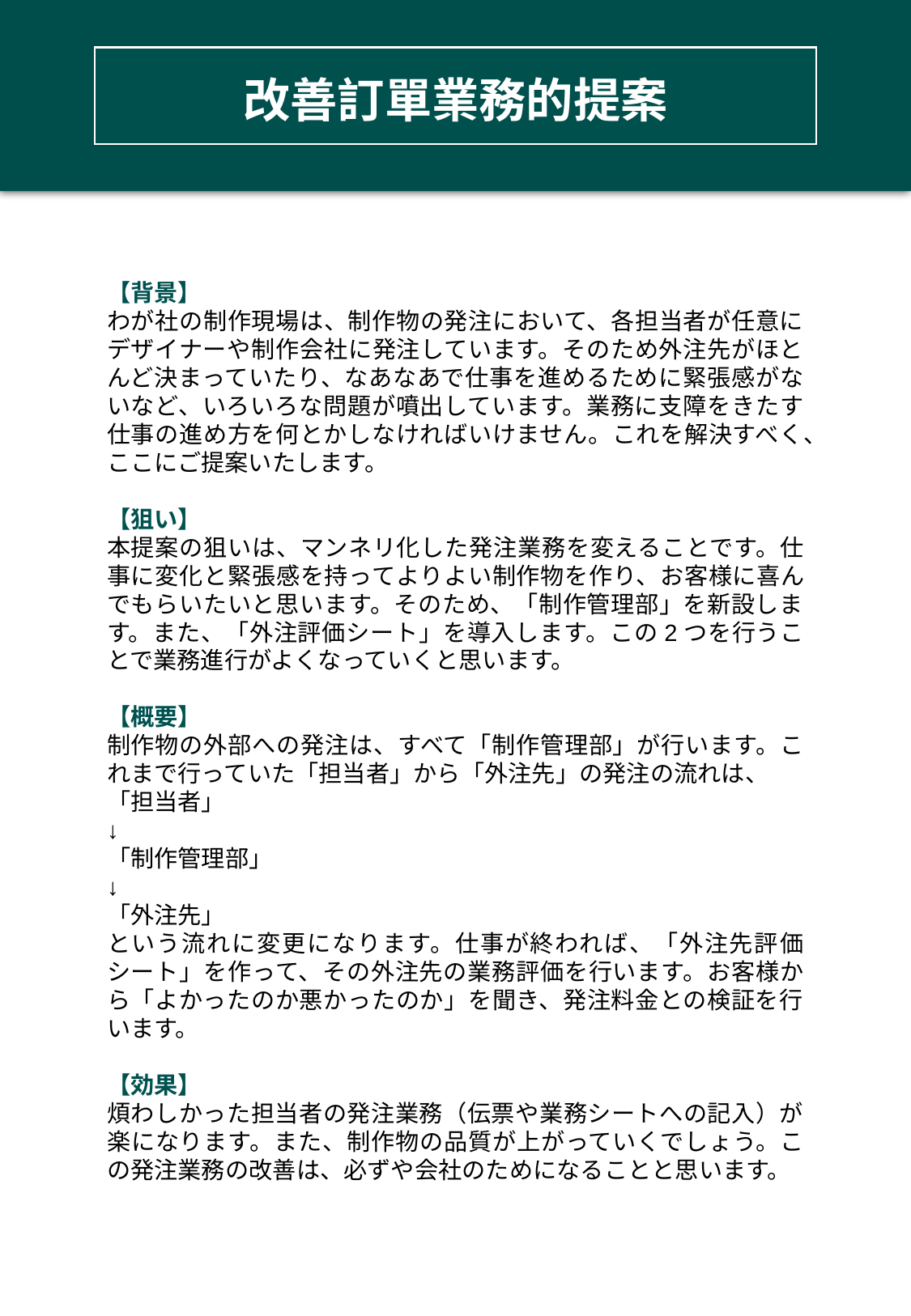

改善訂單業務的提案
【背景】
わが社の制作現場は、制作物の発注において、各担当者が任意にデザイナーや制作会社に発注しています。そのため外注先がほとんど決まっていたり、なあなあで仕事を進めるために緊張感がないなど、いろいろな問題が噴出しています。業務に支障をきたす仕事の進め方を何とかしなければいけません。これを解決すべく、ここにご提案いたします。

【狙い】
本提案の狙いは、マンネリ化した発注業務を変えることです。仕事に変化と緊張感を持ってよりよい制作物を作り、お客様に喜んでもらいたいと思います。そのため、「制作管理部」を新設します。また、「外注評価シート」を導入します。この2つを行うことで業務進行がよくなっていくと思います。

【概要】
制作物の外部への発注は、すべて「制作管理部」が行います。これまで行っていた「担当者」から「外注先」の発注の流れは、
「担当者」
↓
「制作管理部」
↓
「外注先」
という流れに変更になります。仕事が終われば、「外注先評価シート」を作って、その外注先の業務評価を行います。お客様から「よかったのか悪かったのか」を聞き、発注料金との検証を行います。

【効果】
煩わしかった担当者の発注業務（伝票や業務シートへの記入）が楽になります。また、制作物の品質が上がっていくでしょう。この発注業務の改善は、必ずや会社のためになることと思います。